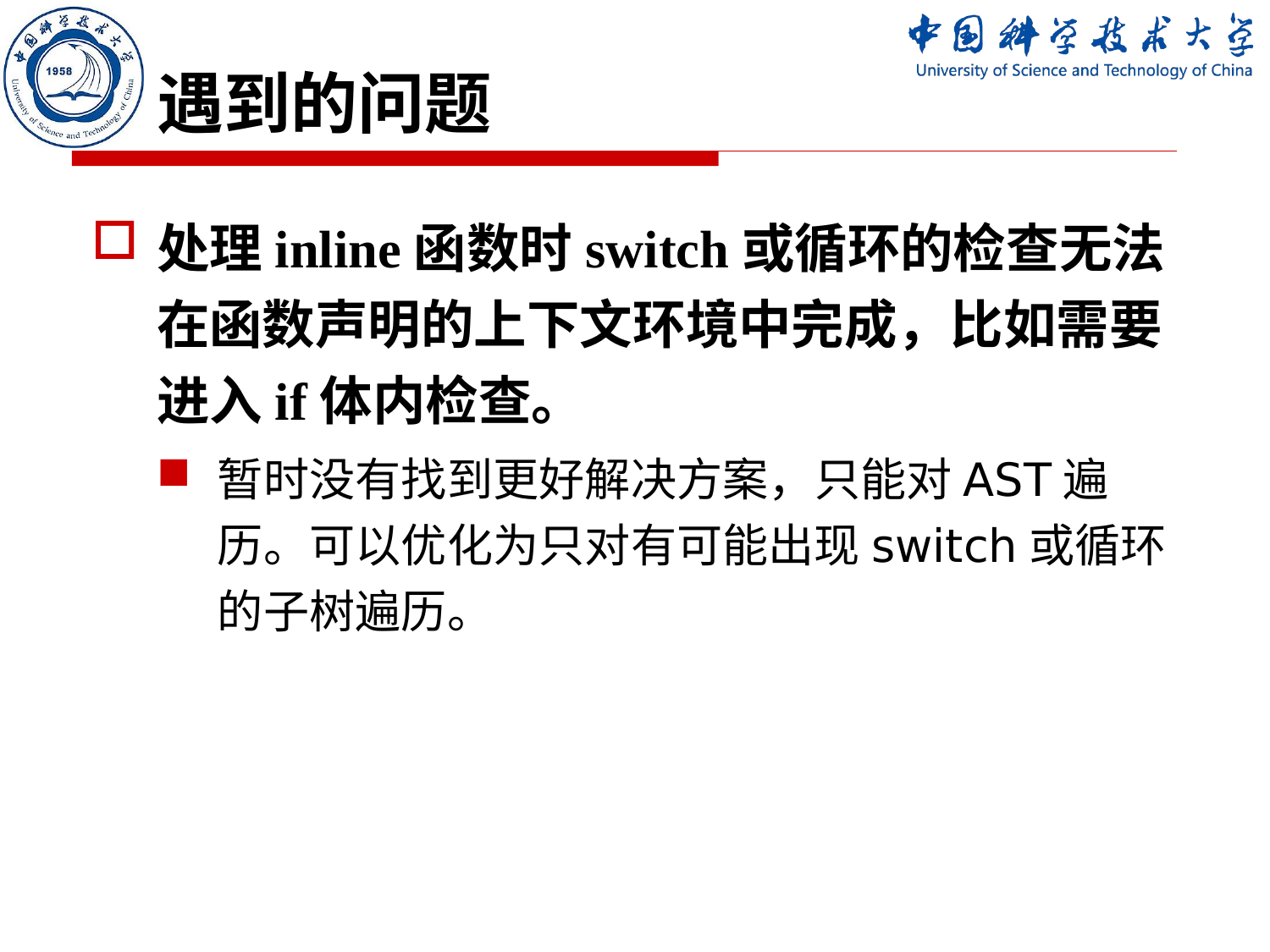

# 遇到的问题
处理inline函数时switch或循环的检查无法在函数声明的上下文环境中完成，比如需要进入if体内检查。
暂时没有找到更好解决方案，只能对AST遍历。可以优化为只对有可能出现switch或循环的子树遍历。

59